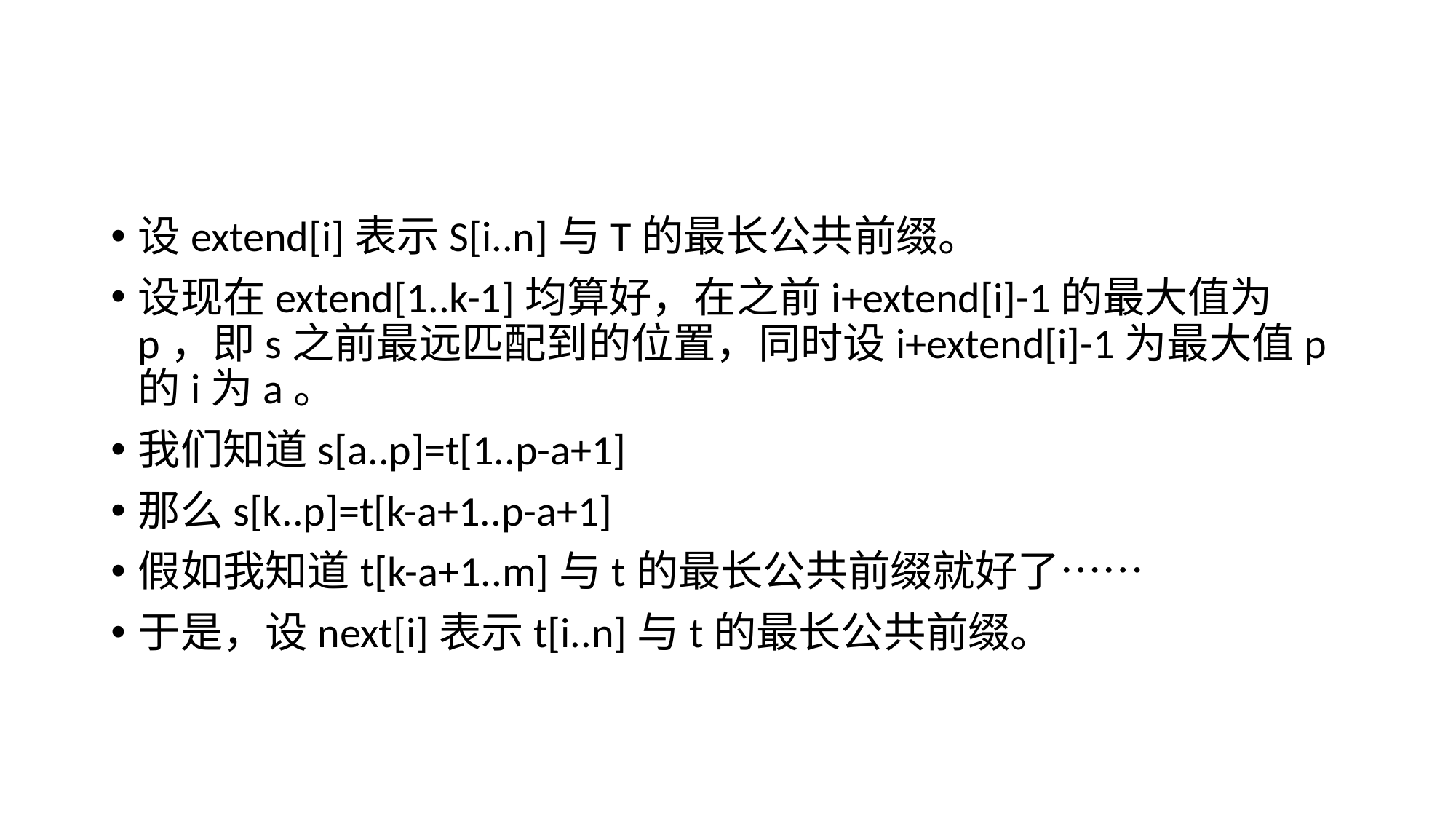

#
设extend[i]表示S[i..n]与T的最长公共前缀。
设现在extend[1..k-1]均算好，在之前i+extend[i]-1的最大值为p，即s之前最远匹配到的位置，同时设i+extend[i]-1为最大值p的i为a。
我们知道s[a..p]=t[1..p-a+1]
那么s[k..p]=t[k-a+1..p-a+1]
假如我知道t[k-a+1..m]与t的最长公共前缀就好了……
于是，设next[i]表示t[i..n]与t的最长公共前缀。